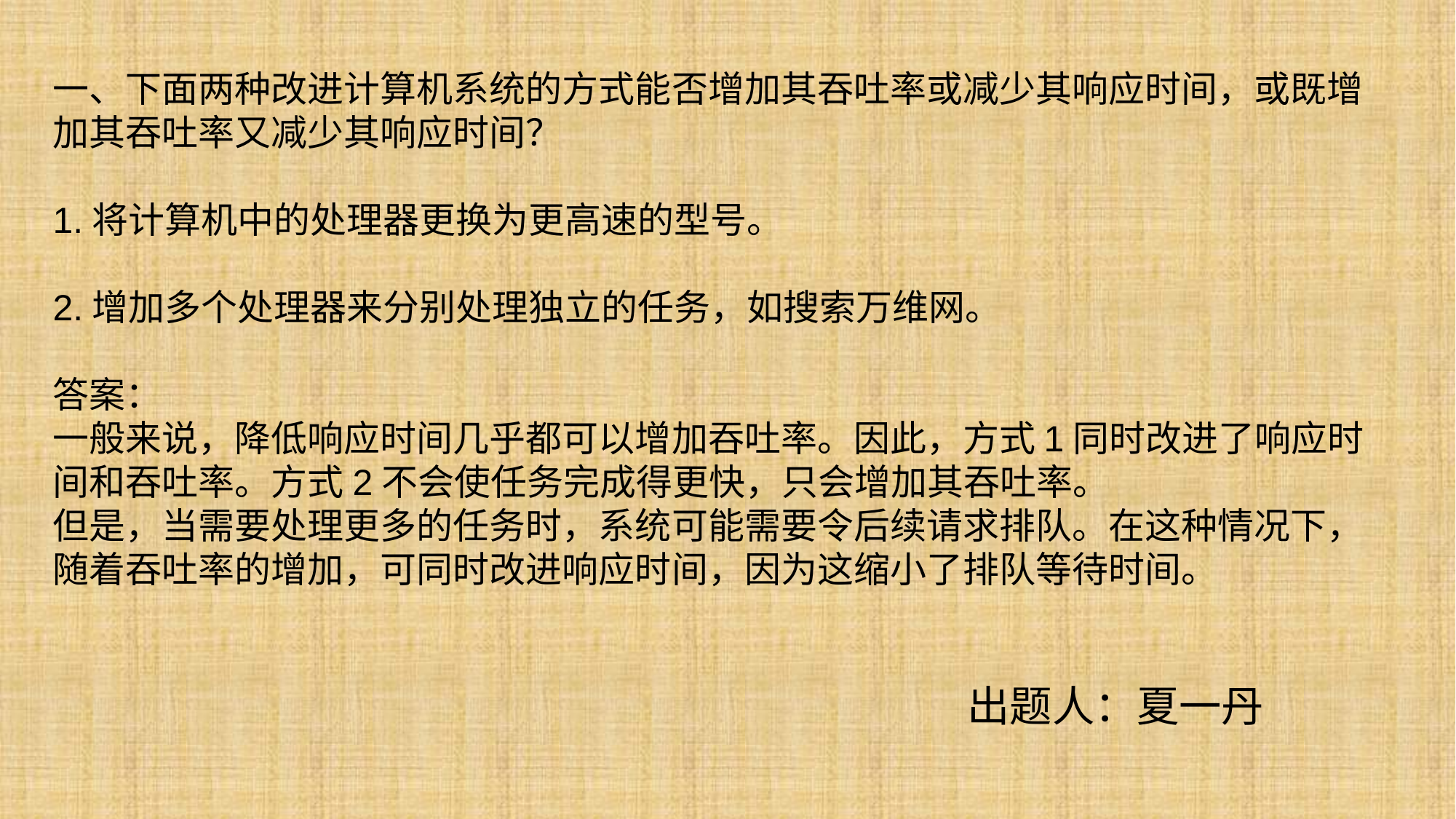

一、下面两种改进计算机系统的方式能否增加其吞吐率或减少其响应时间，或既增加其吞吐率又减少其响应时间？

1.将计算机中的处理器更换为更高速的型号。

2.增加多个处理器来分别处理独立的任务，如搜索万维网。

答案：
一般来说，降低响应时间几乎都可以增加吞吐率。因此，方式1同时改进了响应时间和吞吐率。方式2不会使任务完成得更快，只会增加其吞吐率。
但是，当需要处理更多的任务时，系统可能需要令后续请求排队。在这种情况下，随着吞吐率的增加，可同时改进响应时间，因为这缩小了排队等待时间。
出题人：夏一丹